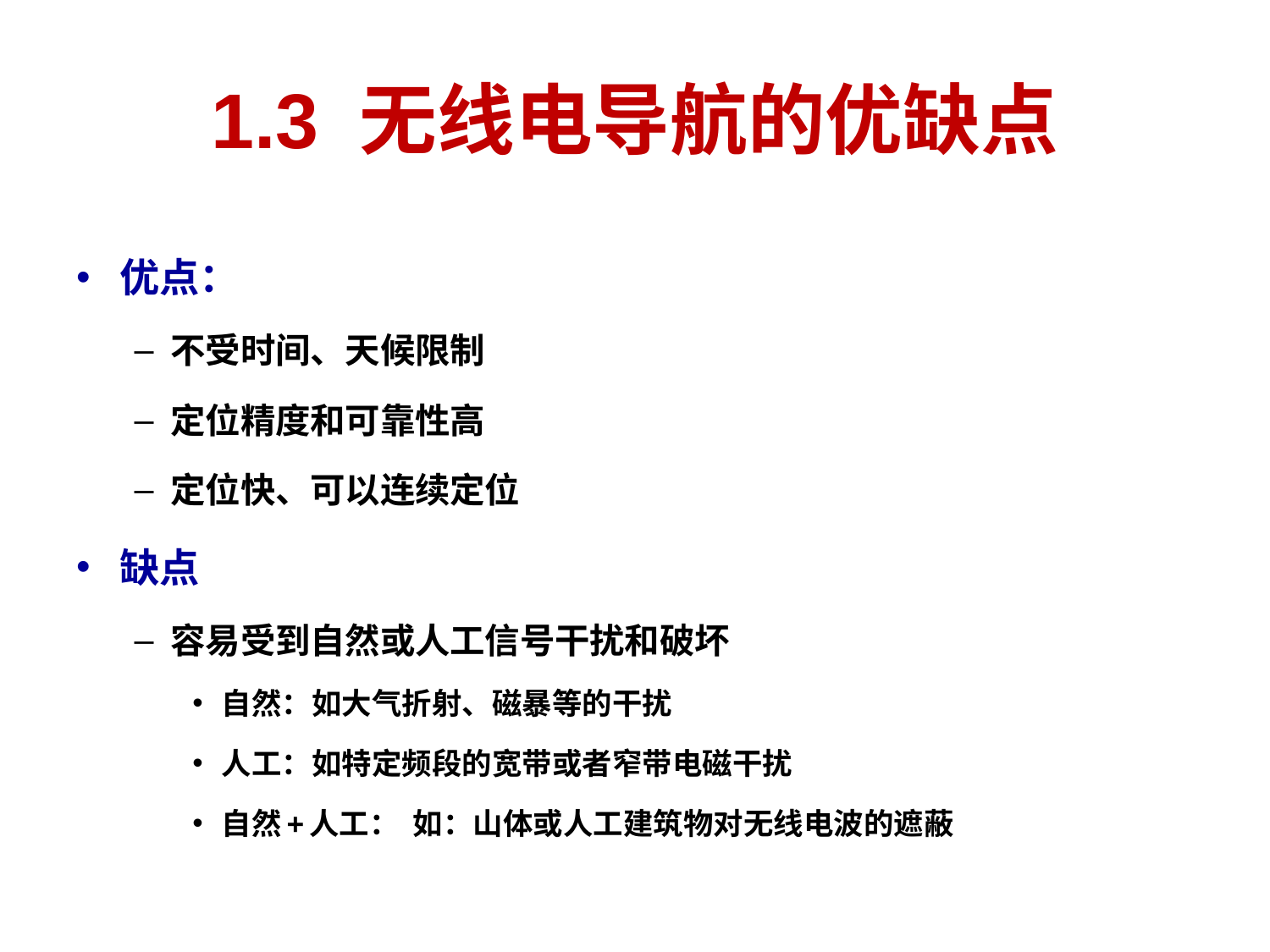

# 1.3 无线电导航的优缺点
优点：
不受时间、天候限制
定位精度和可靠性高
定位快、可以连续定位
缺点
容易受到自然或人工信号干扰和破坏
自然：如大气折射、磁暴等的干扰
人工：如特定频段的宽带或者窄带电磁干扰
自然+人工：  如：山体或人工建筑物对无线电波的遮蔽